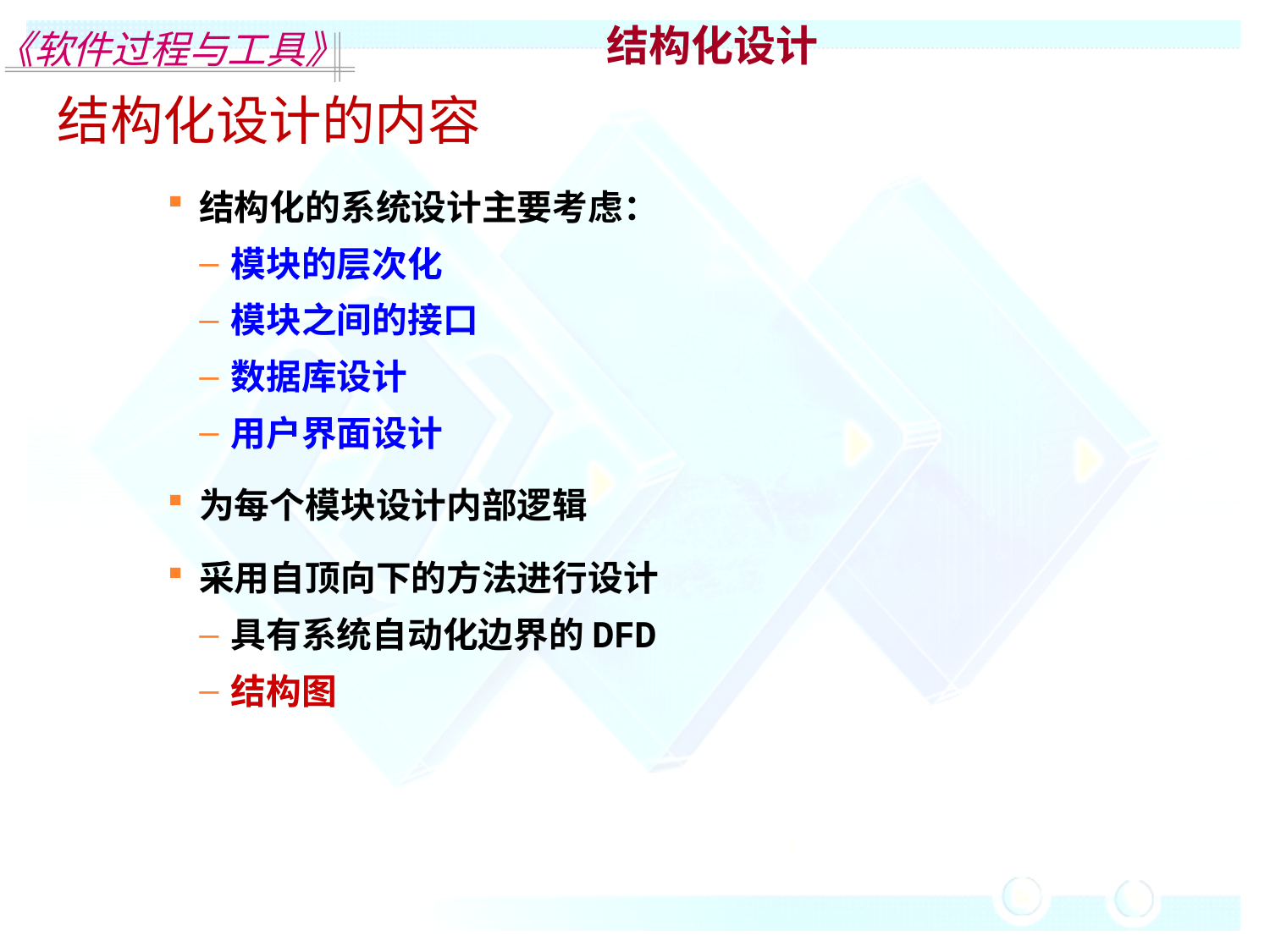

结构化设计
结构化设计的内容
结构化的系统设计主要考虑：
模块的层次化
模块之间的接口
数据库设计
用户界面设计
为每个模块设计内部逻辑
采用自顶向下的方法进行设计
具有系统自动化边界的DFD
结构图